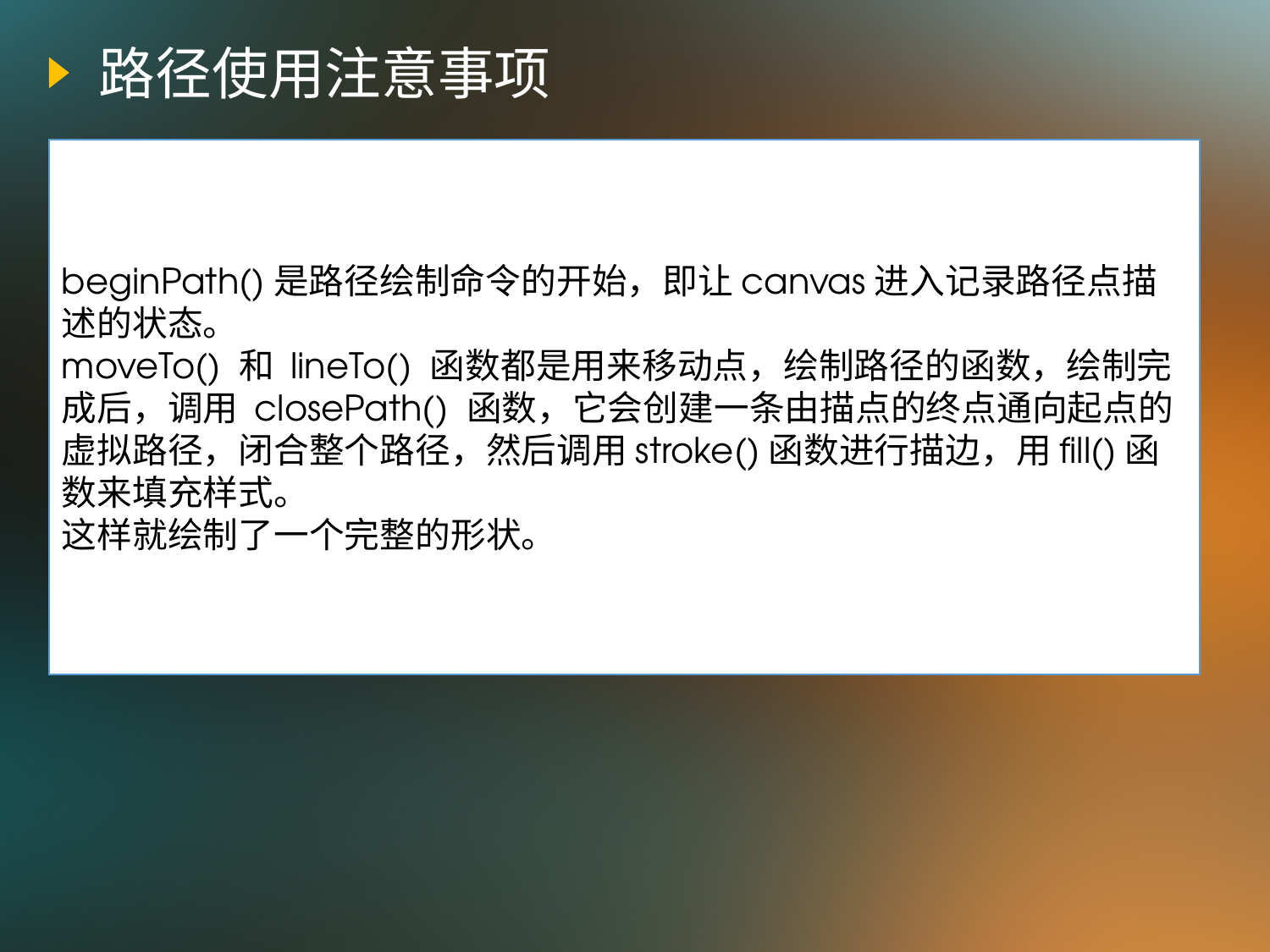

路径使用注意事项

beginPath()是路径绘制命令的开始，即让canvas进入记录路径点描述的状态。
moveTo() 和 lineTo() 函数都是用来移动点，绘制路径的函数，绘制完成后，调用 closePath() 函数，它会创建一条由描点的终点通向起点的虚拟路径，闭合整个路径，然后调用stroke()函数进行描边，用fill()函数来填充样式。
这样就绘制了一个完整的形状。